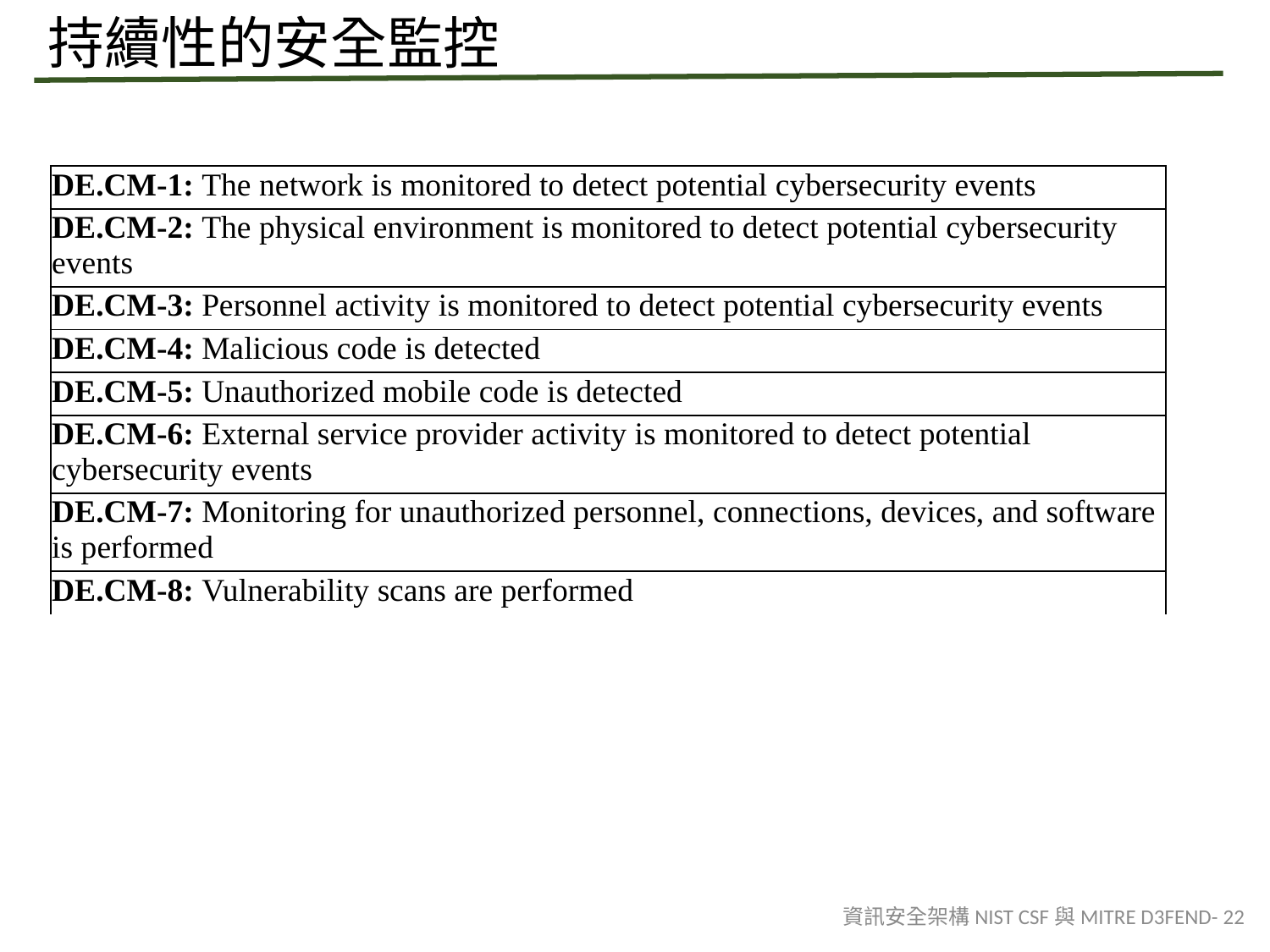

# 持續性的安全監控
| DE.CM-1: The network is monitored to detect potential cybersecurity events |
| --- |
| DE.CM-2: The physical environment is monitored to detect potential cybersecurity events |
| DE.CM-3: Personnel activity is monitored to detect potential cybersecurity events |
| DE.CM-4: Malicious code is detected |
| DE.CM-5: Unauthorized mobile code is detected |
| DE.CM-6: External service provider activity is monitored to detect potential cybersecurity events |
| DE.CM-7: Monitoring for unauthorized personnel, connections, devices, and software is performed |
| DE.CM-8: Vulnerability scans are performed |
資訊安全架構NIST CSF與MITRE D3FEND- 22